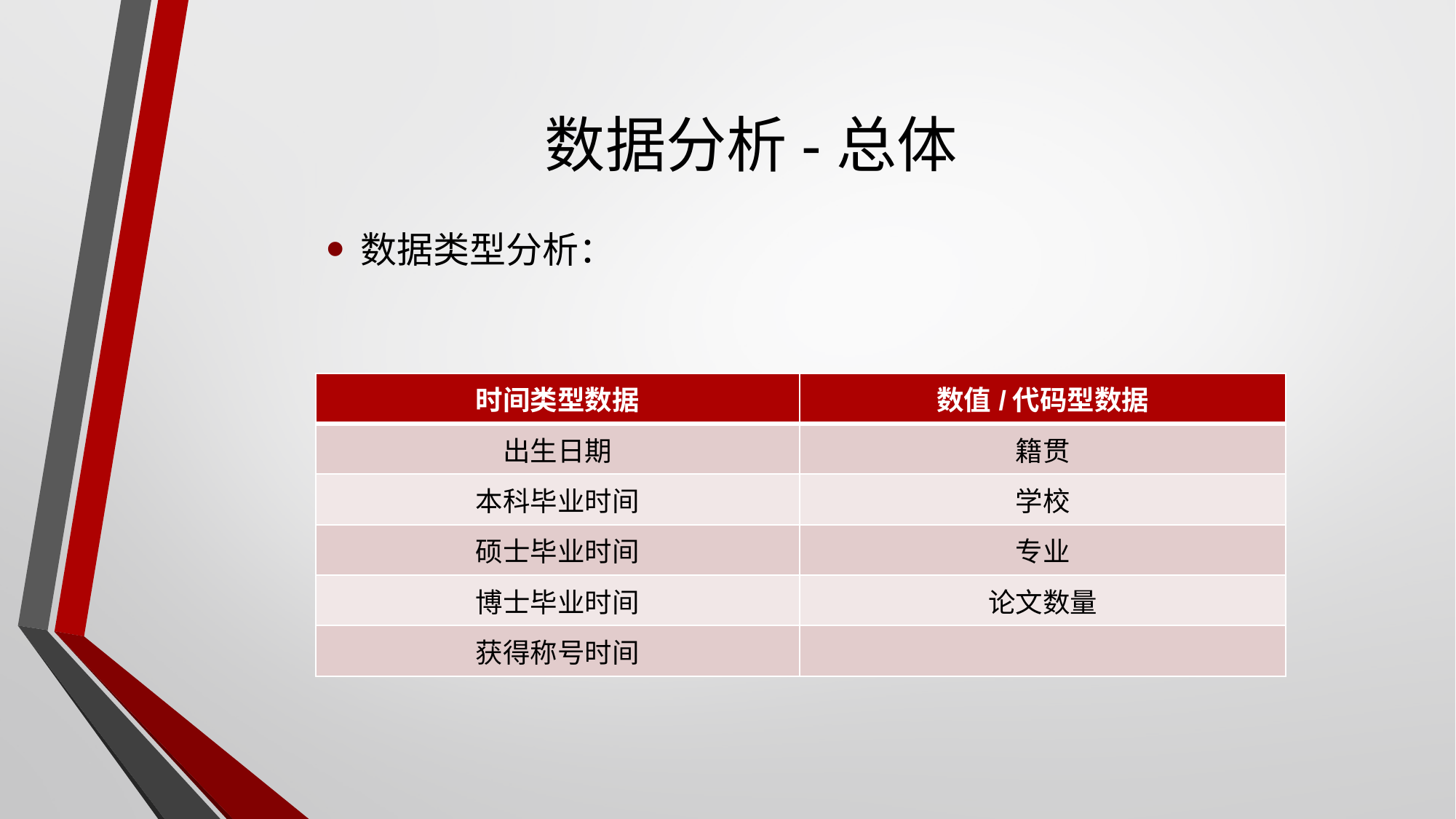

# 数据分析-总体
数据类型分析：

| 时间类型数据 | 数值/代码型数据 |
| --- | --- |
| 出生日期 | 籍贯 |
| 本科毕业时间 | 学校 |
| 硕士毕业时间 | 专业 |
| 博士毕业时间 | 论文数量 |
| 获得称号时间 |  |